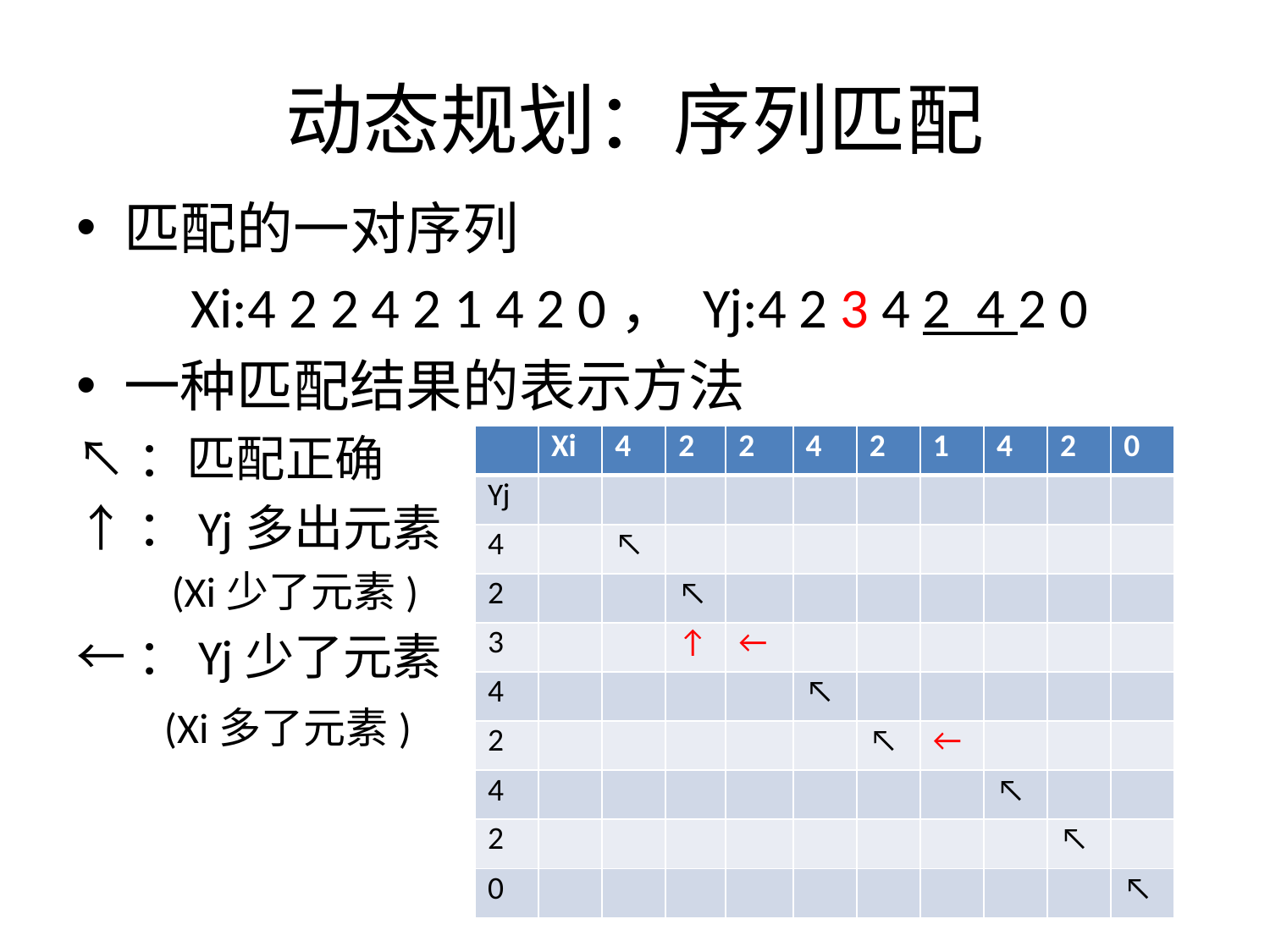

# 动态规划：序列匹配
匹配的一对序列
         Xi:4 2 2 4 2 1 4 2 0， Yj:4 2 3 4 2  4 2 0
一种匹配结果的表示方法
↖：匹配正确
↑：Yj多出元素
          (Xi少了元素)
←：Yj少了元素
        (Xi多了元素)

|  | Xi | 4 | 2 | 2 | 4 | 2 | 1 | 4 | 2 | 0 |
| --- | --- | --- | --- | --- | --- | --- | --- | --- | --- | --- |
| Yj |  |  |  |  |  |  |  |  |  |  |
| 4 |  | ↖ |  |  |  |  |  |  |  |  |
| 2 |  |  | ↖ |  |  |  |  |  |  |  |
| 3 |  |  | ↑ | ← |  |  |  |  |  |  |
| 4 |  |  |  |  | ↖ |  |  |  |  |  |
| 2 |  |  |  |  |  | ↖ | ← |  |  |  |
| 4 |  |  |  |  |  |  |  | ↖ |  |  |
| 2 |  |  |  |  |  |  |  |  | ↖ |  |
| 0 |  |  |  |  |  |  |  |  |  | ↖ |